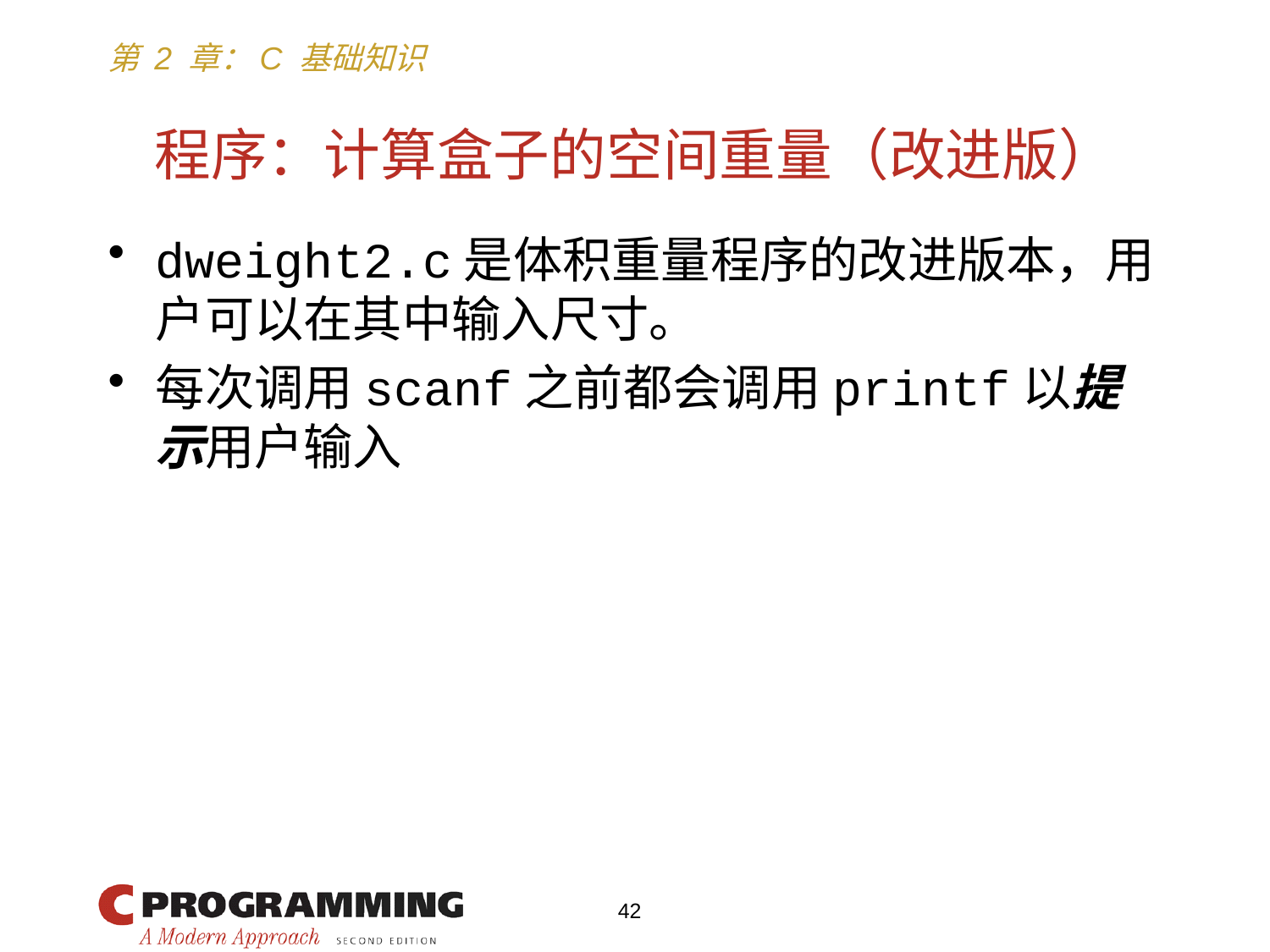

# 程序：计算盒子的空间重量（改进版）
dweight2.c是体积重量程序的改进版本，用户可以在其中输入尺寸。
每次调用scanf之前都会调用printf以提示用户输入

42